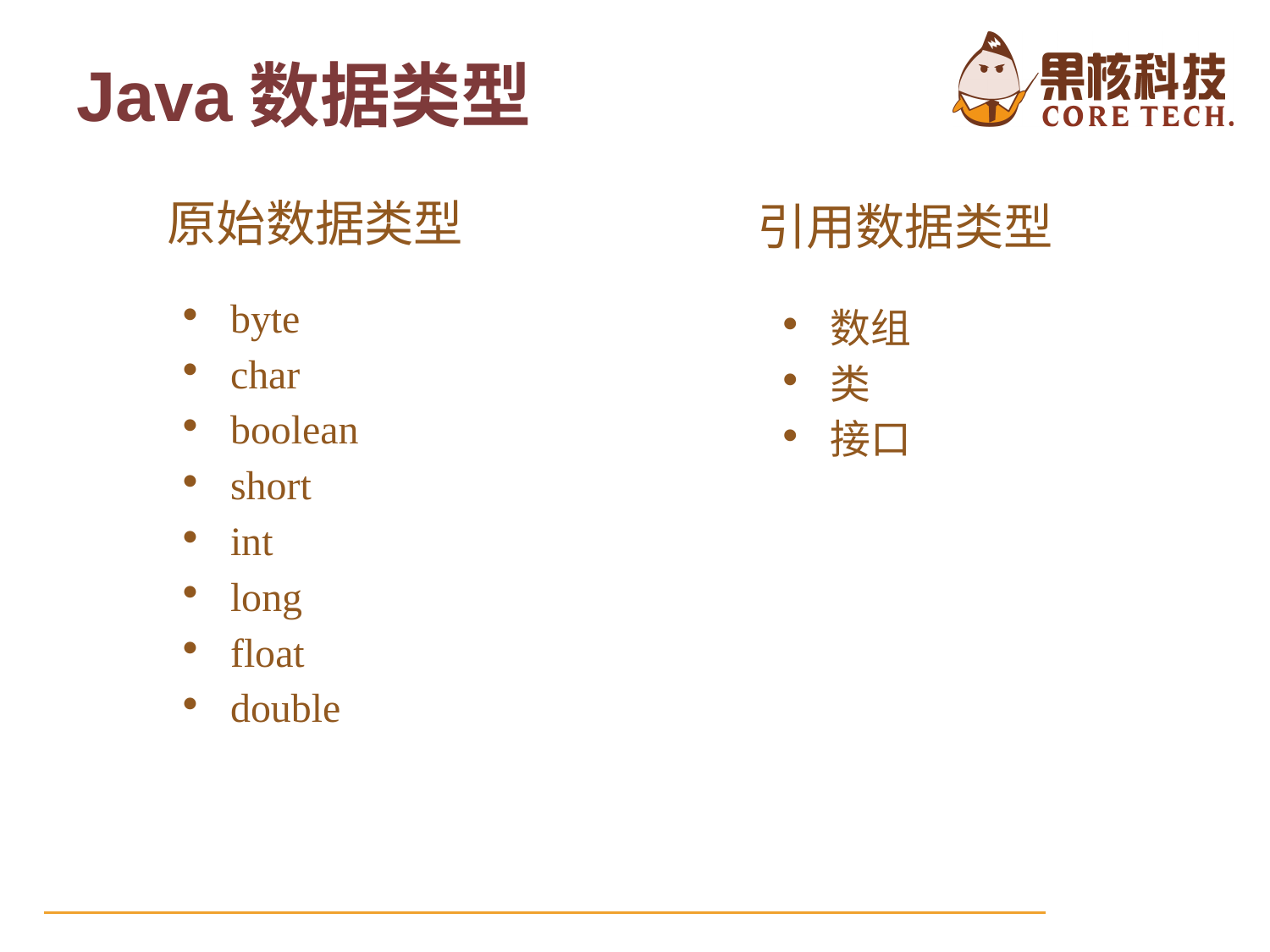

# Java数据类型
原始数据类型
引用数据类型
byte
char
boolean
short
int
long
float
double
数组
类
接口